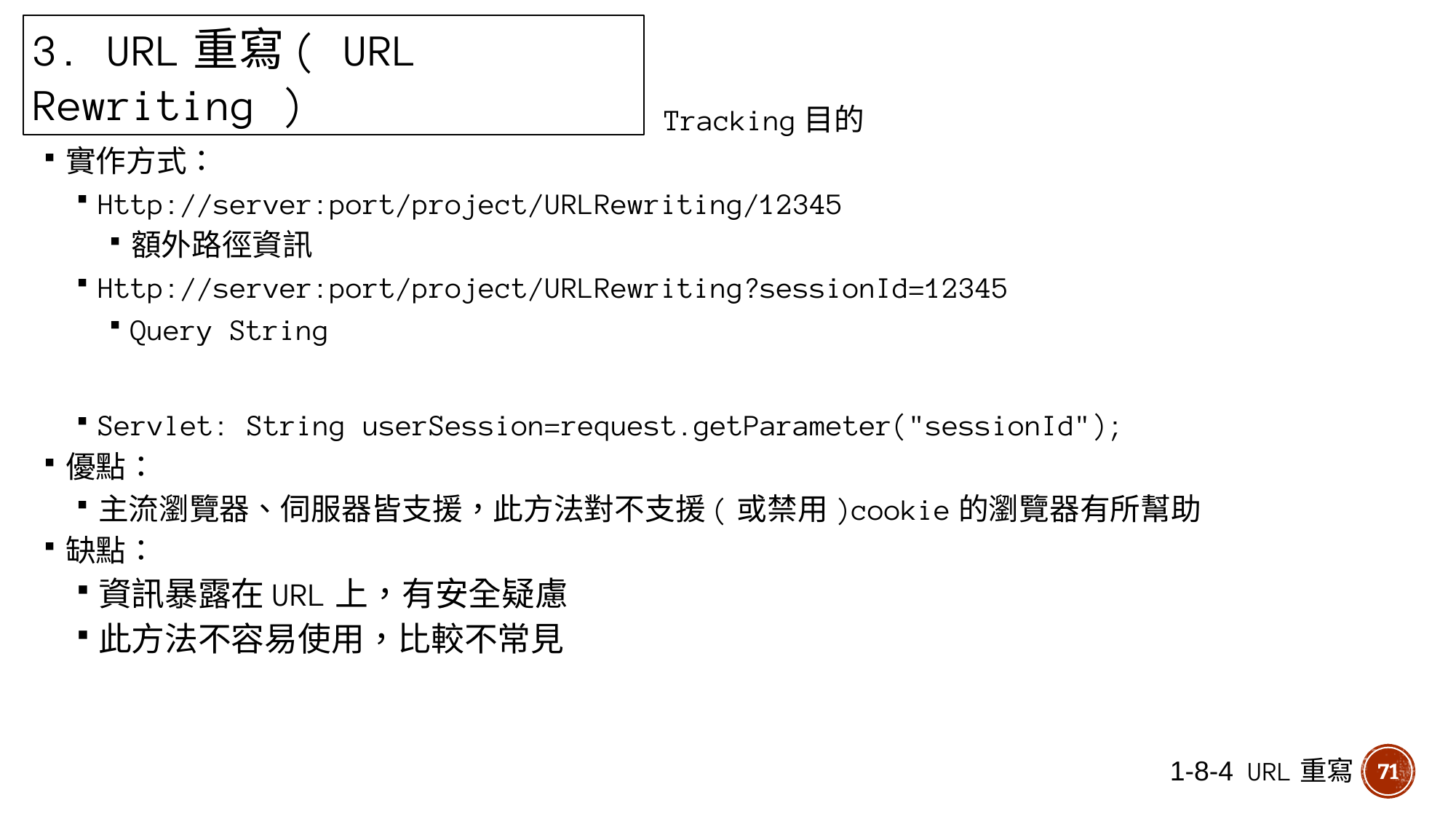

3. URL重寫( URL Rewriting )
在URL尾端加上額外的參數來達到Session Tracking目的
實作方式：
Http://server:port/project/URLRewriting/12345
額外路徑資訊
Http://server:port/project/URLRewriting?sessionId=12345
Query String

Servlet: String userSession=request.getParameter("sessionId");
優點：
主流瀏覽器、伺服器皆支援，此方法對不支援(或禁用)cookie的瀏覽器有所幫助
缺點：
資訊暴露在URL上，有安全疑慮
此方法不容易使用，比較不常見
1-8-4 URL重寫
71